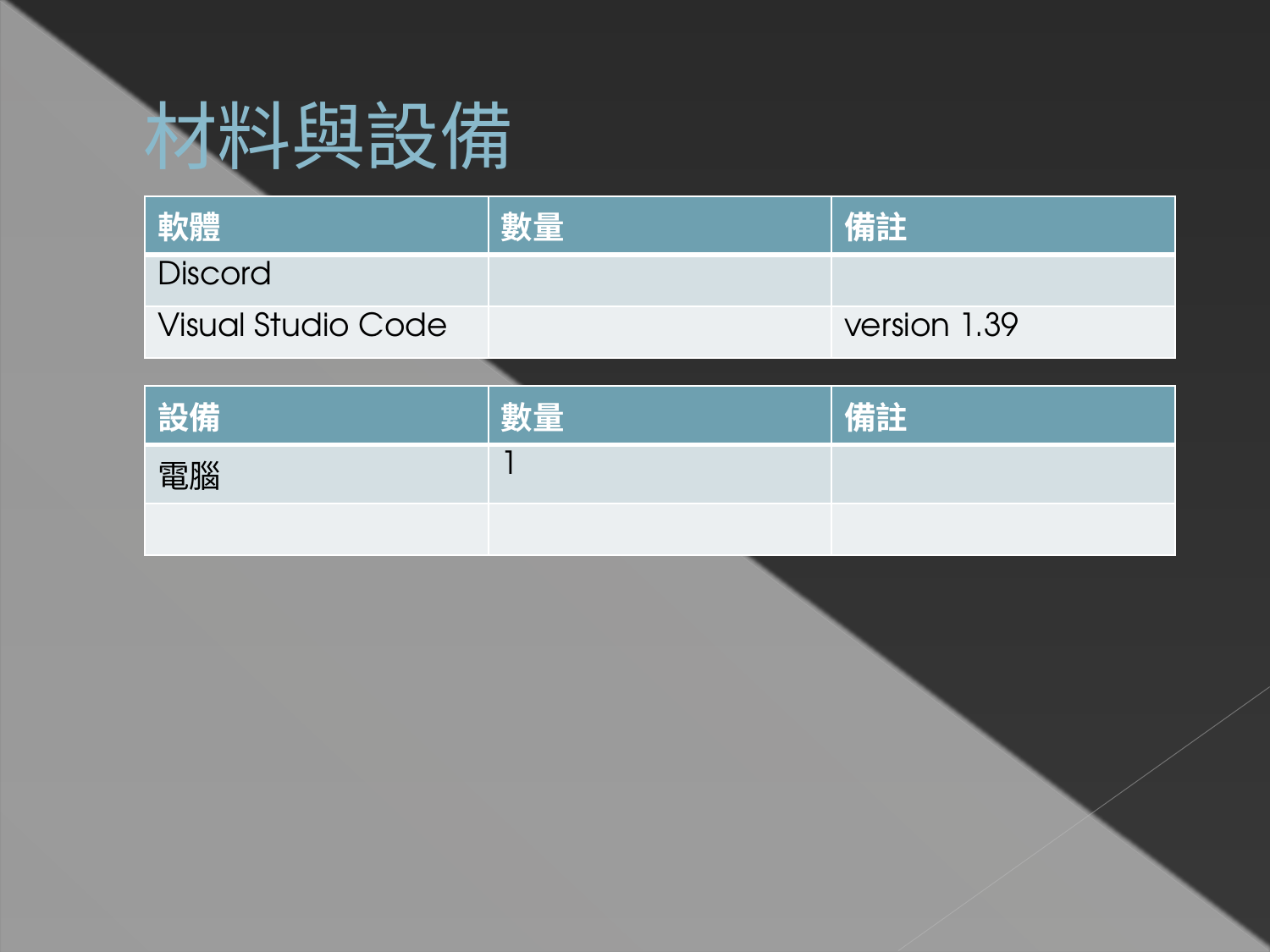

# 材料與設備
| 軟體 | 數量 | 備註 |
| --- | --- | --- |
| Discord |  |  |
| Visual Studio Code |  | version 1.39 |
| 設備 | 數量 | 備註 |
| --- | --- | --- |
| 電腦 | 1 |  |
|  |  |  |